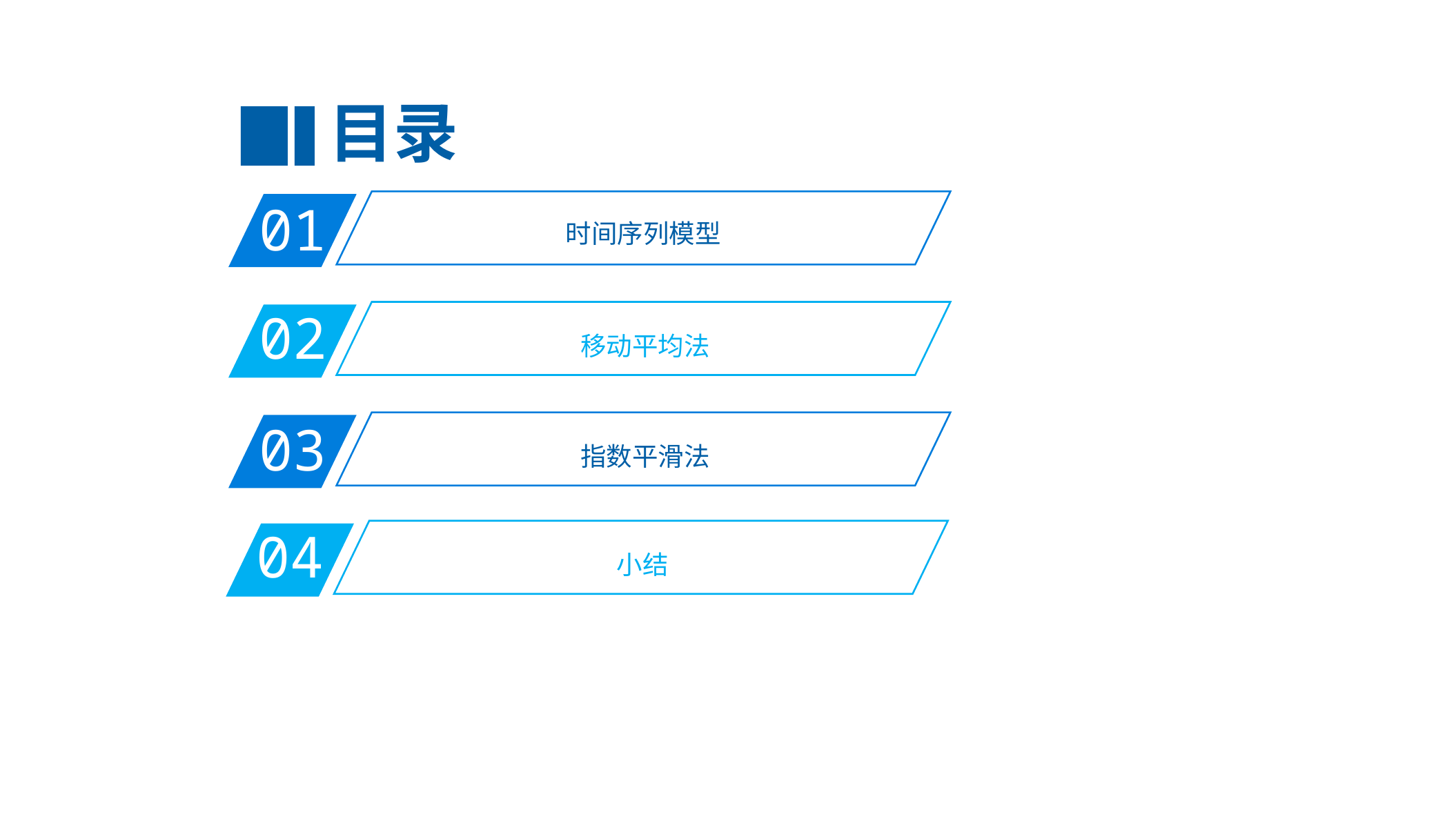

目录

01

时间序列模型
02

移动平均法
03

指数平滑法
04

小结